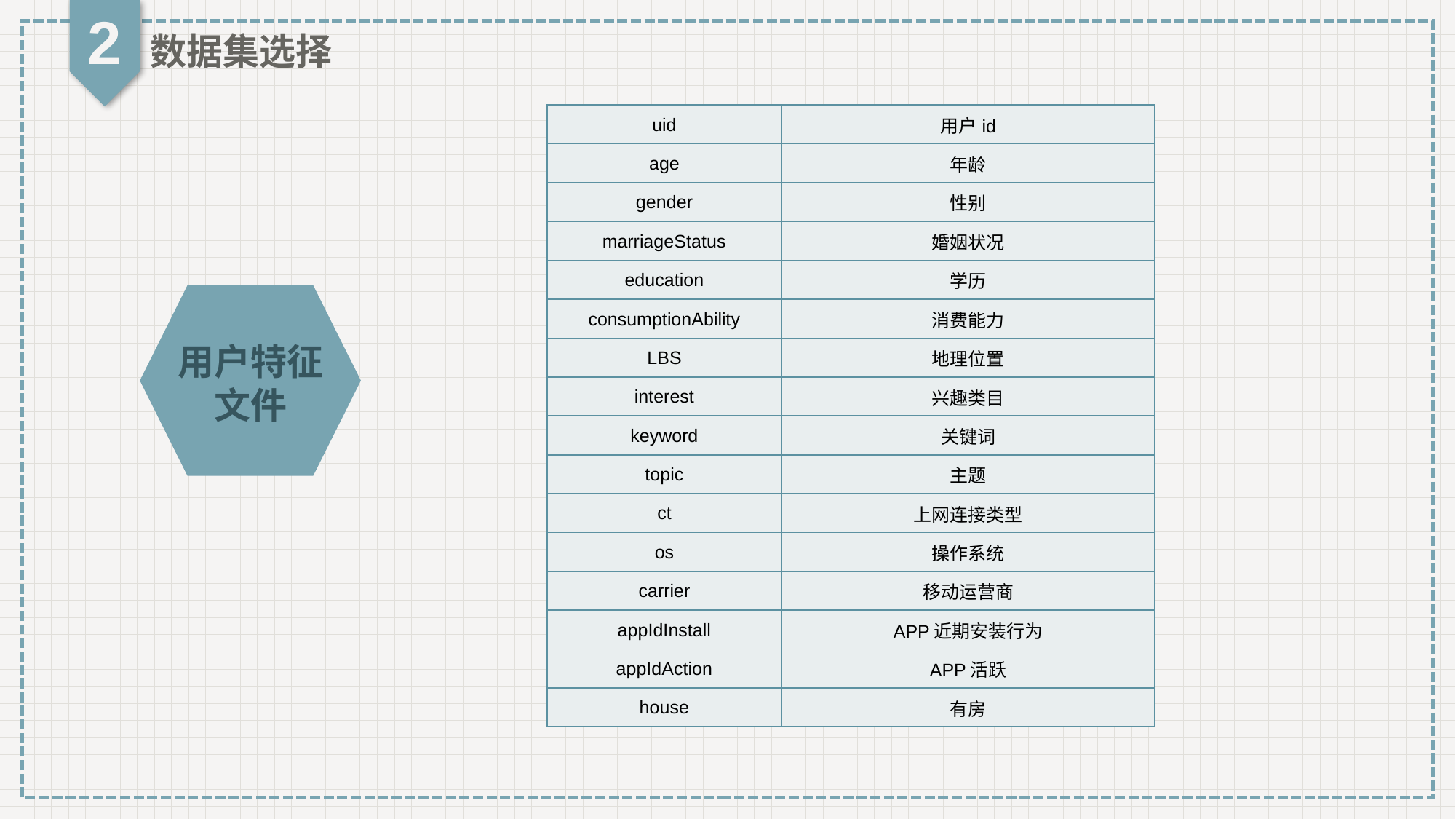

2
数据集选择
| uid | 用户id |
| --- | --- |
| age | 年龄 |
| gender | 性别 |
| marriageStatus | 婚姻状况 |
| education | 学历 |
| consumptionAbility | 消费能力 |
| LBS | 地理位置 |
| interest | 兴趣类目 |
| keyword | 关键词 |
| topic | 主题 |
| ct | 上网连接类型 |
| os | 操作系统 |
| carrier | 移动运营商 |
| appIdInstall | APP近期安装行为 |
| appIdAction | APP活跃 |
| house | 有房 |

用户特征
文件